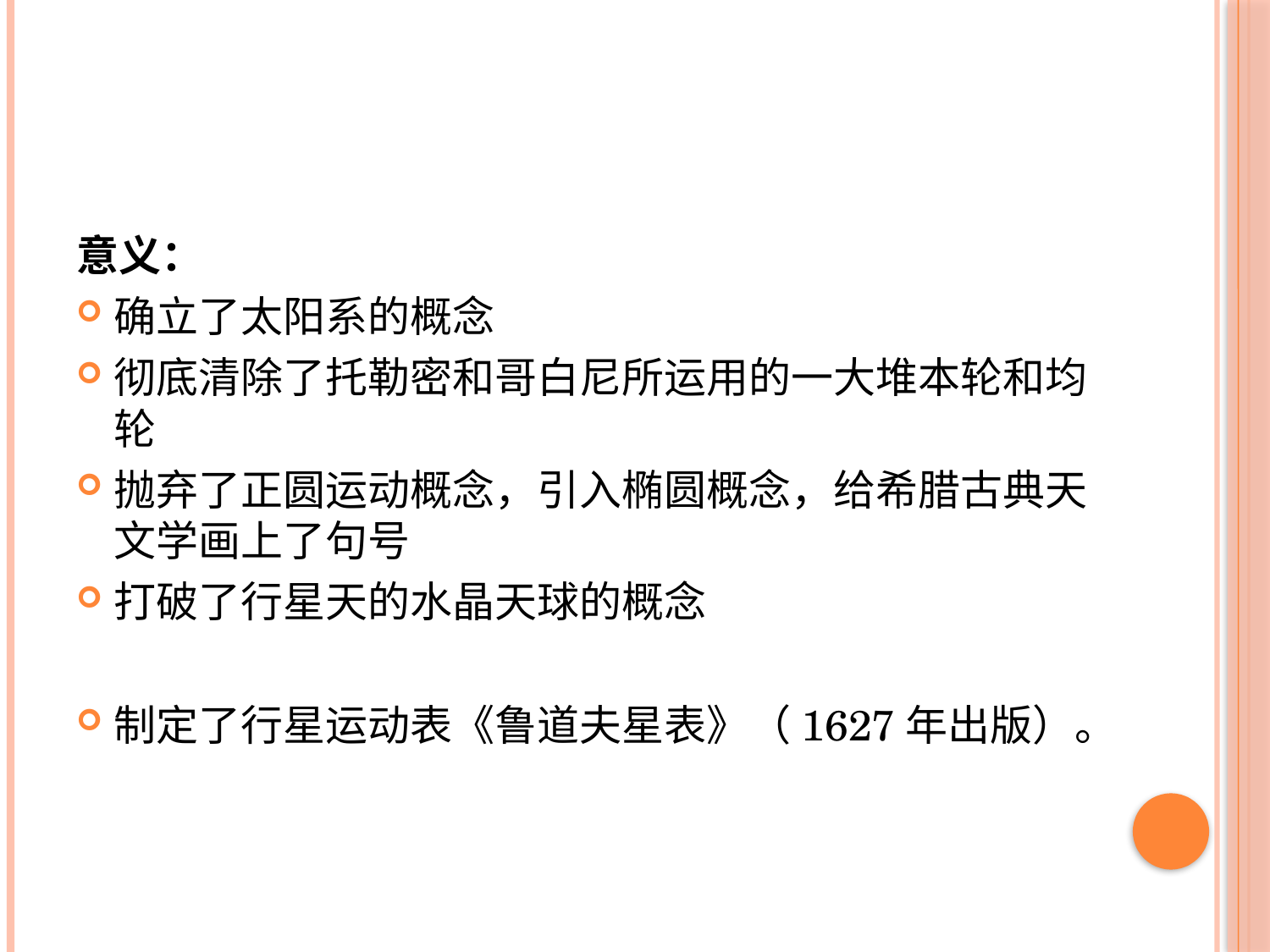

#
意义：
确立了太阳系的概念
彻底清除了托勒密和哥白尼所运用的一大堆本轮和均轮
抛弃了正圆运动概念，引入椭圆概念，给希腊古典天文学画上了句号
打破了行星天的水晶天球的概念

制定了行星运动表《鲁道夫星表》（1627年出版）。